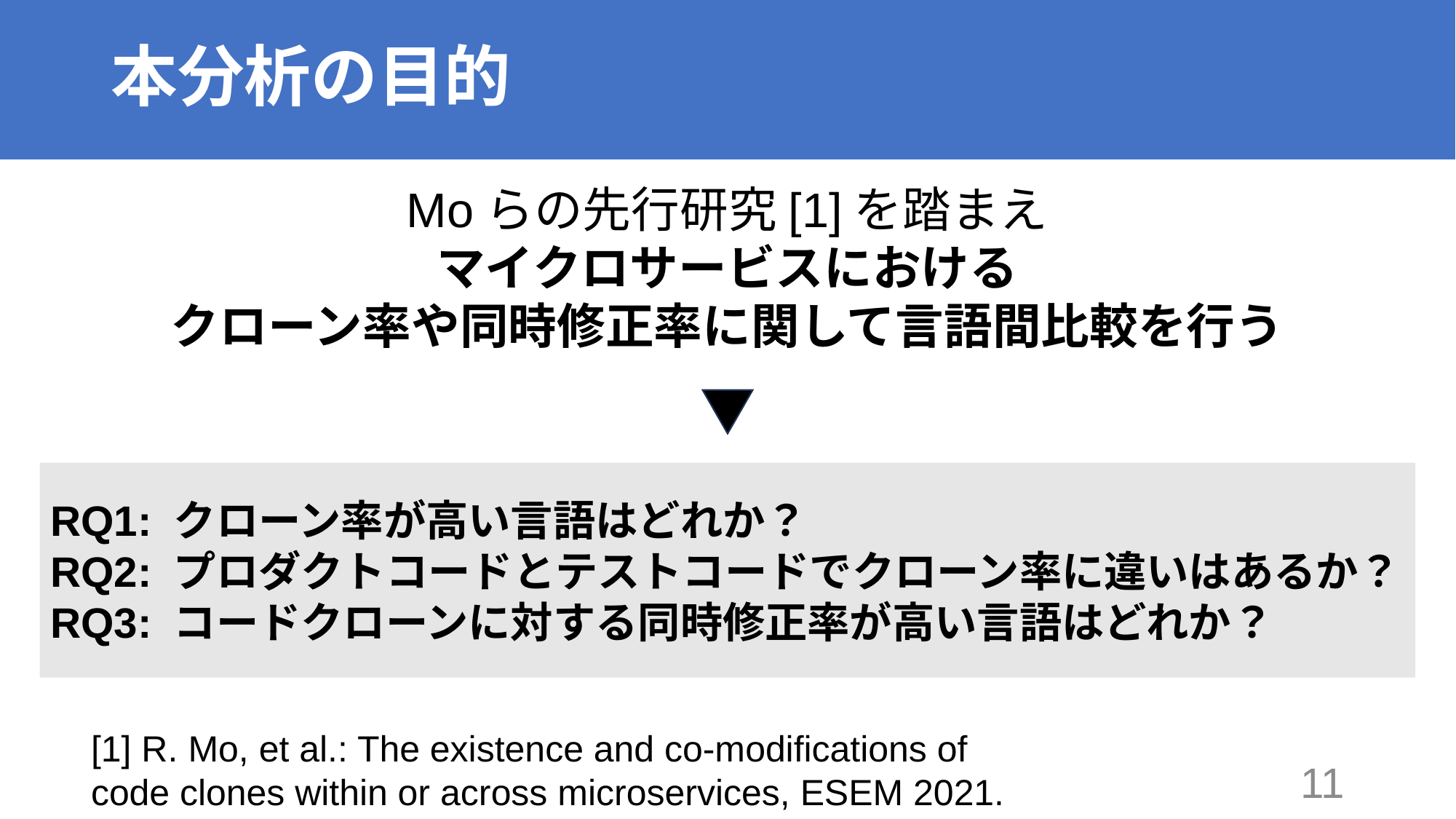

# 本分析の目的
Moらの先行研究[1]を踏まえ
マイクロサービスにおける
クローン率や同時修正率に関して言語間比較を行う

RQ1: クローン率が高い言語はどれか？
RQ2: プロダクトコードとテストコードでクローン率に違いはあるか？
RQ3: コードクローンに対する同時修正率が高い言語はどれか？
[1] R. Mo, et al.: The existence and co-modifications of
code clones within or across microservices, ESEM 2021.
11